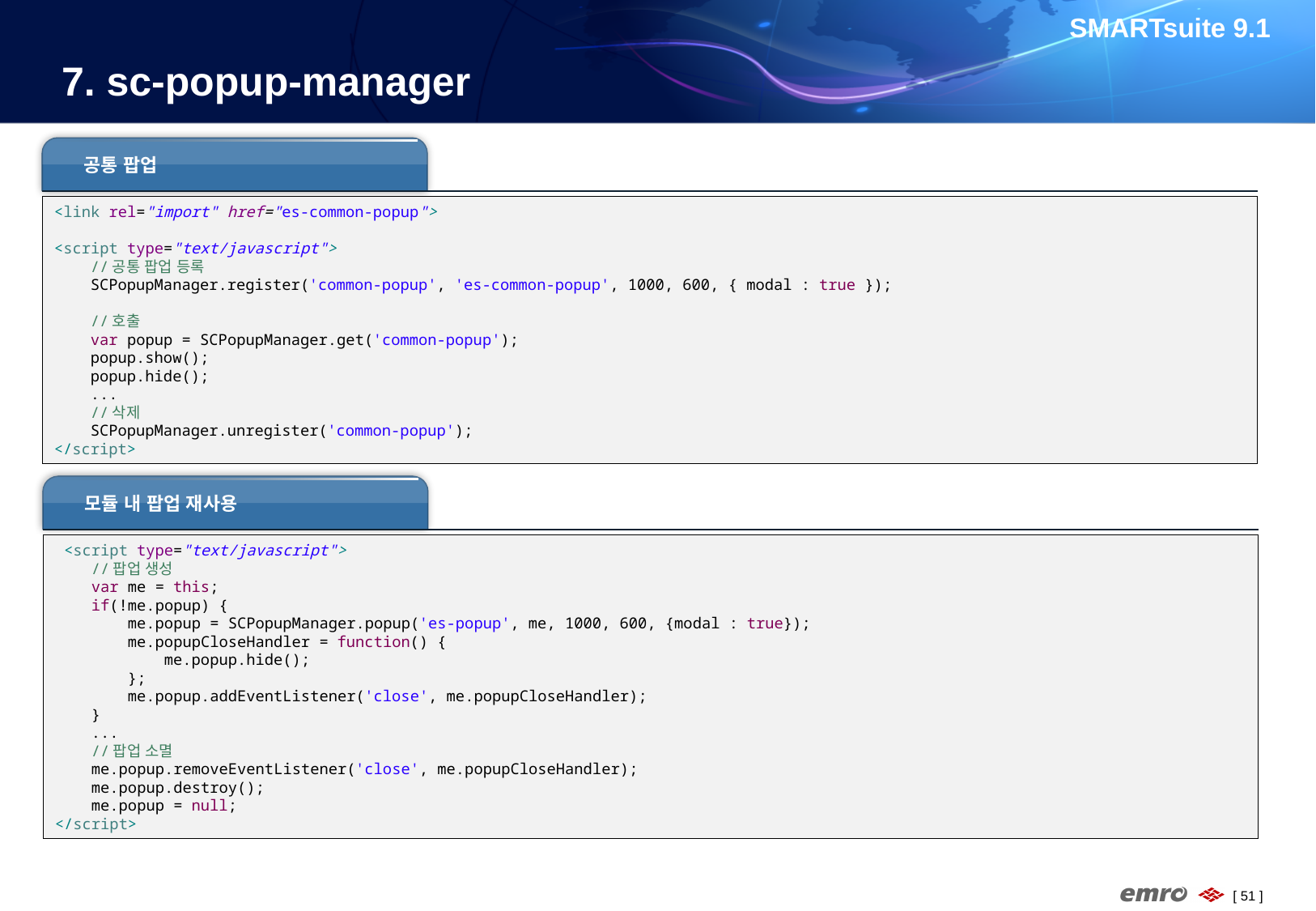

SMARTsuite 9.1
# 7. sc-popup-manager

공통 팝업
<link rel="import" href="es-common-popup">

<script type="text/javascript">
    //공통 팝업 등록
    SCPopupManager.register('common-popup', 'es-common-popup', 1000, 600, { modal : true });

    //호출
    var popup = SCPopupManager.get('common-popup');
    popup.show();
    popup.hide();
    ...
    //삭제
    SCPopupManager.unregister('common-popup');
</script>

모듈 내 팝업 재사용
 <script type="text/javascript">
    //팝업 생성
    var me = this;
    if(!me.popup) {
        me.popup = SCPopupManager.popup('es-popup', me, 1000, 600, {modal : true});
        me.popupCloseHandler = function() {
            me.popup.hide();
        };
        me.popup.addEventListener('close', me.popupCloseHandler);
    }
    ...
    //팝업 소멸
    me.popup.removeEventListener('close', me.popupCloseHandler);
    me.popup.destroy();
    me.popup = null;
</script>